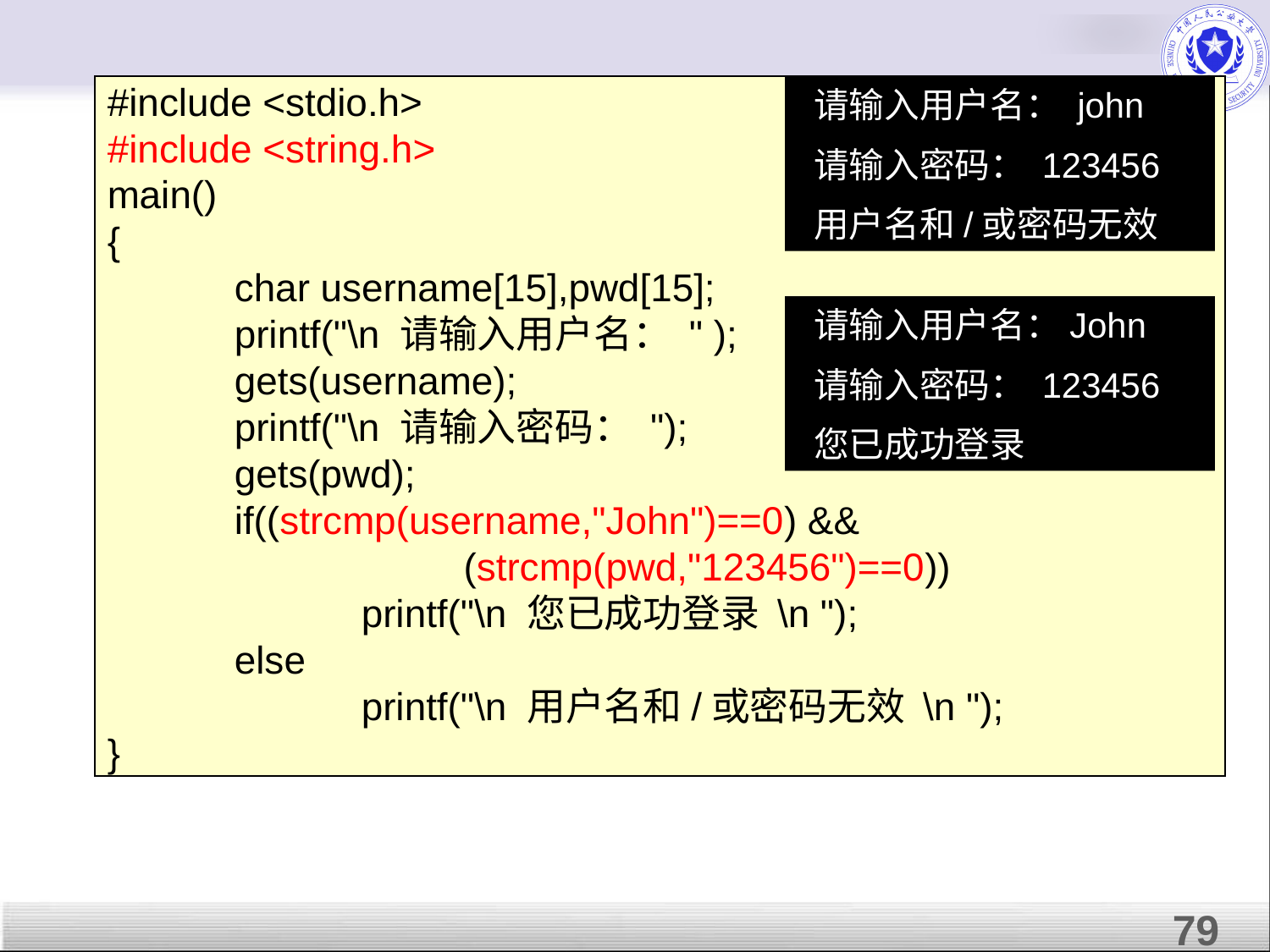

#include <stdio.h>
#include <string.h>
main()
{
	char username[15],pwd[15];
	printf("\n 请输入用户名： " );
	gets(username);
	printf("\n 请输入密码： ");
	gets(pwd);
	if((strcmp(username,"John")==0) &&
                                 (strcmp(pwd,"123456")==0))
		printf("\n 您已成功登录 \n ");
	else
		printf("\n 用户名和/或密码无效 \n ");
}
 请输入用户名： john
 请输入密码： 123456
 用户名和/或密码无效
 请输入用户名：John
 请输入密码： 123456
 您已成功登录